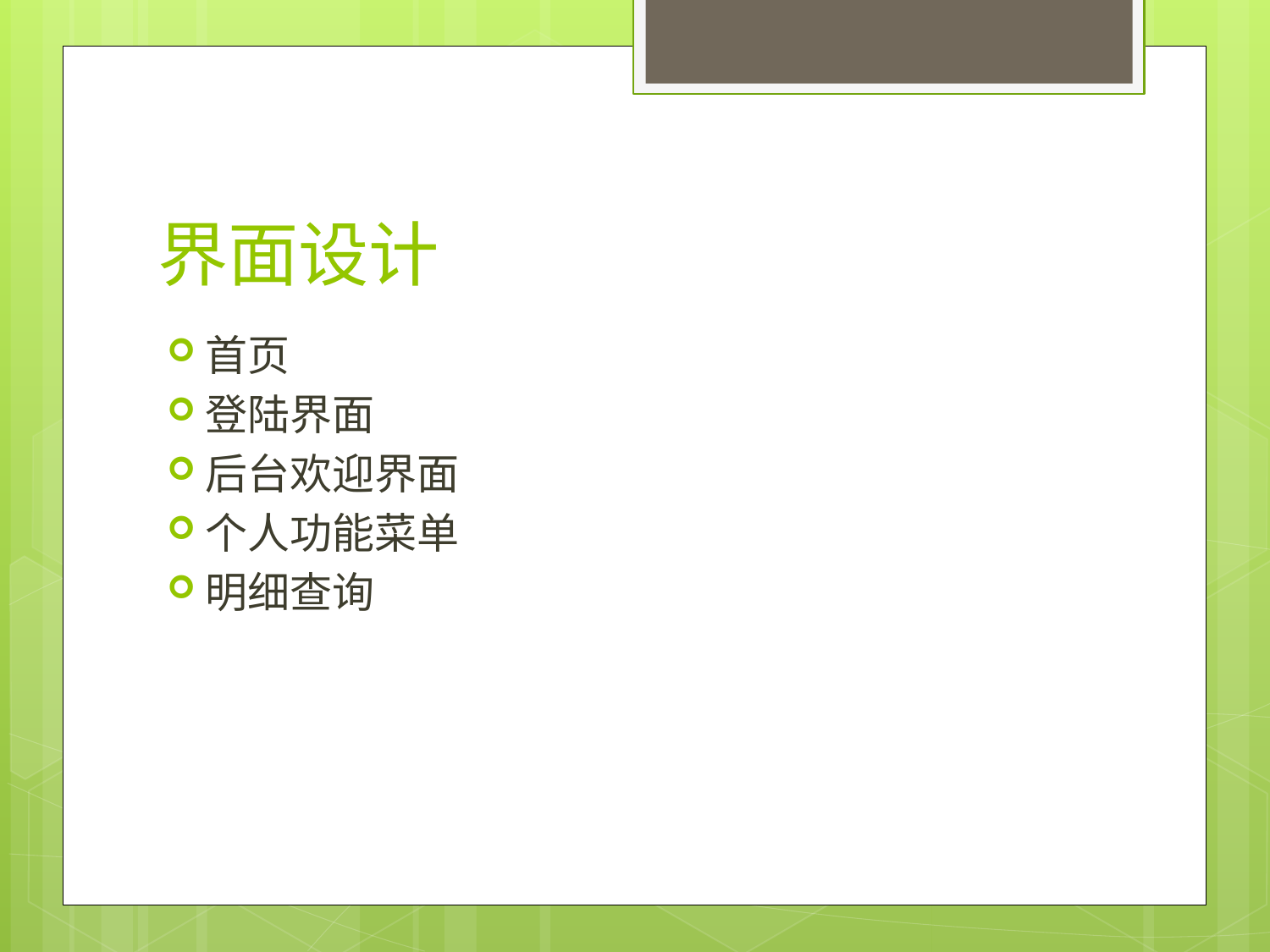

# 界面设计
首页
登陆界面
后台欢迎界面
个人功能菜单
明细查询